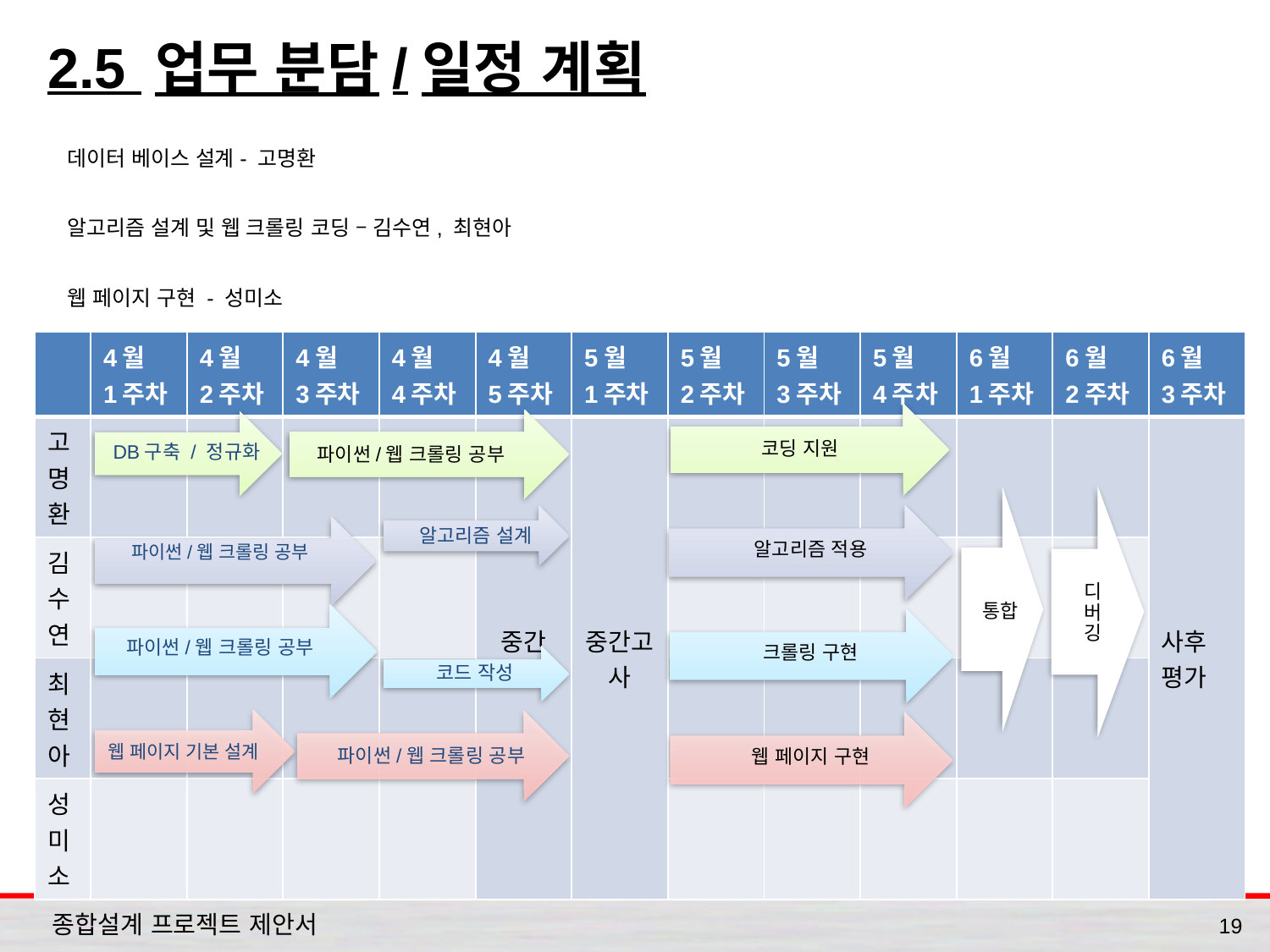

# 2.5 업무 분담/일정 계획
데이터 베이스 설계- 고명환

알고리즘 설계 및 웹 크롤링 코딩 – 김수연, 최현아

웹 페이지 구현 - 성미소
|  | 4월 1주차 | 4월 2주차 | 4월 3주차 | 4월 4주차 | 4월 5주차 | 5월 1주차 | 5월 2주차 | 5월 3주차 | 5월 4주차 | 6월 1주차 | 6월 2주차 | 6월 3주차 |
| --- | --- | --- | --- | --- | --- | --- | --- | --- | --- | --- | --- | --- |
| 고명환 |  |  |  |  | 중간 점검 | 중간고사 |  |  |  |  |  | 사후 평가 |
| 김수연 |  |  |  |  |  |  |  |  |  |  |  |  |
| 최현아 |  |  |  |  |  |  |  |  |  |  |  |  |
| 성미소 |  |  |  |  |  |  |  |  |  |  |  |  |
코딩 지원

DB구축 / 정규화
파이썬/웹 크롤링 공부

디
버
깅
파이썬/웹 크롤링 공부
알고리즘 적용
알고리즘 설계
통합
파이썬/웹 크롤링 공부
크롤링 구현
코드 작성
웹 페이지 기본 설계
파이썬/웹 크롤링 공부
웹 페이지 구현